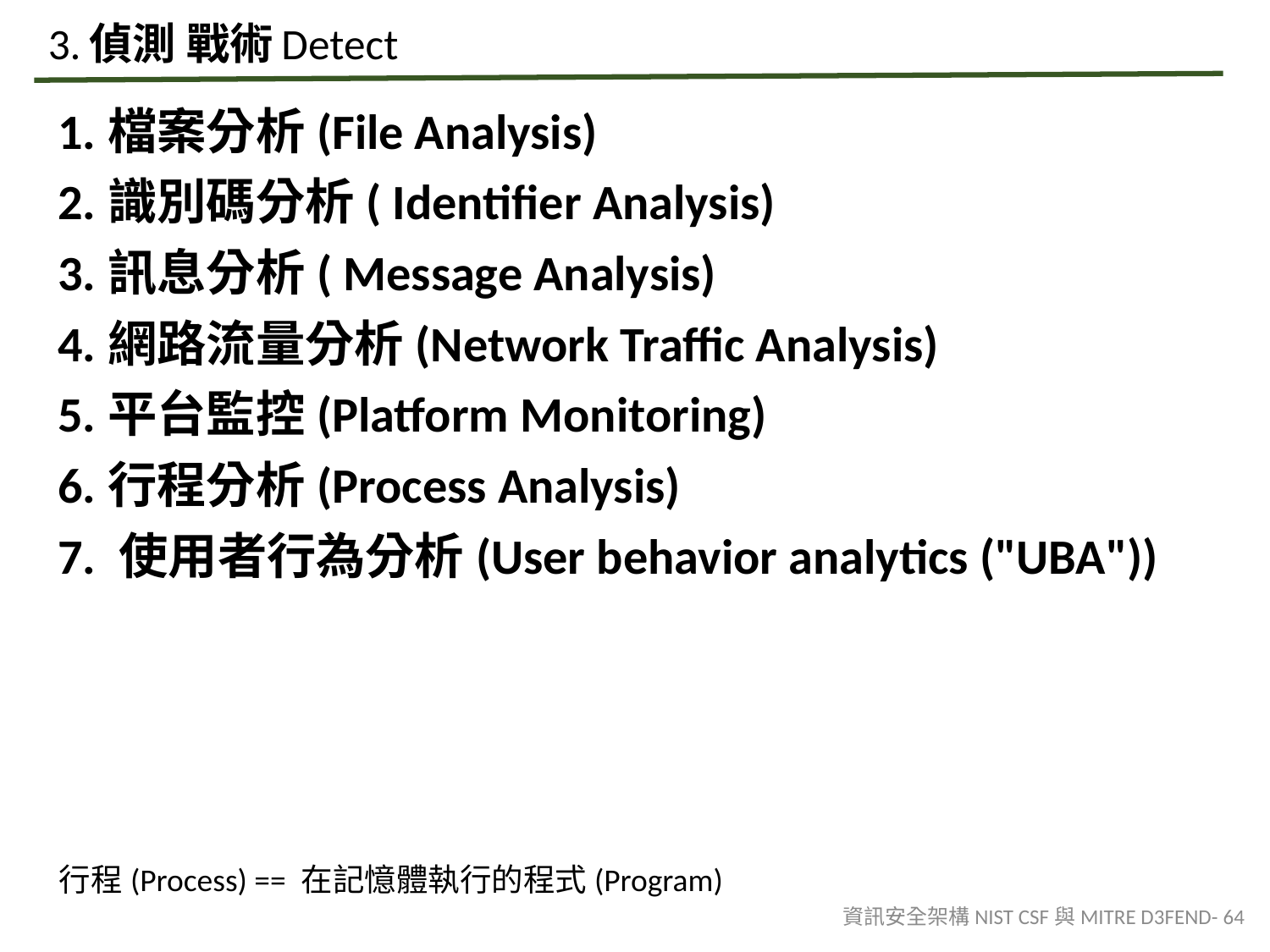

# 3.偵測 戰術Detect
1.檔案分析(File Analysis)
2.識別碼分析( Identifier Analysis)
3.訊息分析( Message Analysis)
4.網路流量分析(Network Traffic Analysis)
5.平台監控(Platform Monitoring)
6.行程分析(Process Analysis)
7. 使用者行為分析(User behavior analytics ("UBA"))
行程(Process) == 在記憶體執行的程式(Program)
資訊安全架構NIST CSF與MITRE D3FEND- 64